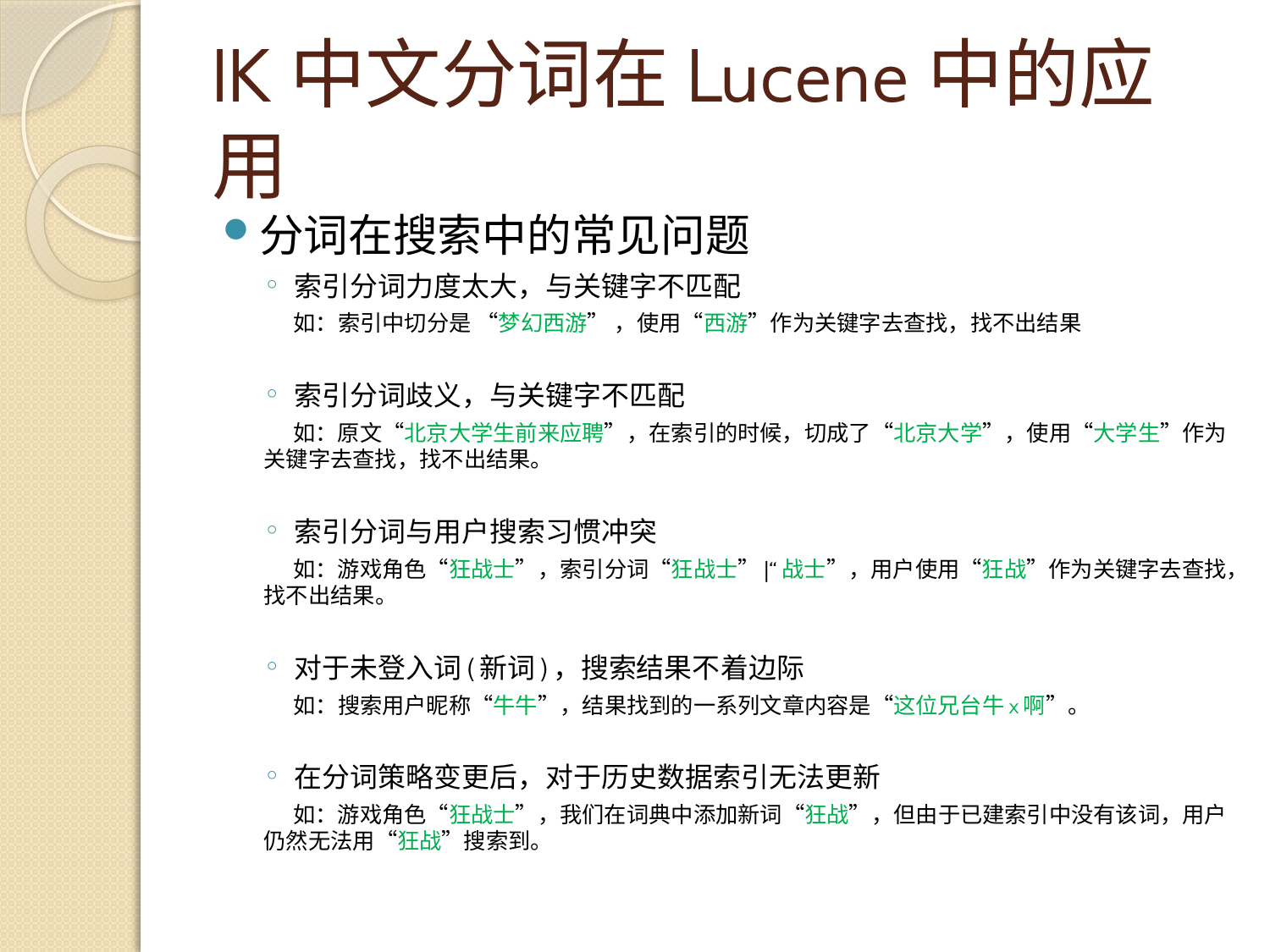

# IK中文分词在Lucene中的应用
分词在搜索中的常见问题
索引分词力度太大，与关键字不匹配
     如：索引中切分是 “梦幻西游” ，使用“西游”作为关键字去查找，找不出结果

索引分词歧义，与关键字不匹配
     如：原文“北京大学生前来应聘”，在索引的时候，切成了“北京大学”，使用“大学生”作为关键字去查找，找不出结果。

索引分词与用户搜索习惯冲突
     如：游戏角色“狂战士”，索引分词“狂战士”|“战士”，用户使用“狂战”作为关键字去查找，找不出结果。

对于未登入词(新词)，搜索结果不着边际
     如：搜索用户昵称“牛牛”，结果找到的一系列文章内容是“这位兄台牛x啊”。

在分词策略变更后，对于历史数据索引无法更新
     如：游戏角色“狂战士”，我们在词典中添加新词“狂战”，但由于已建索引中没有该词，用户仍然无法用“狂战”搜索到。